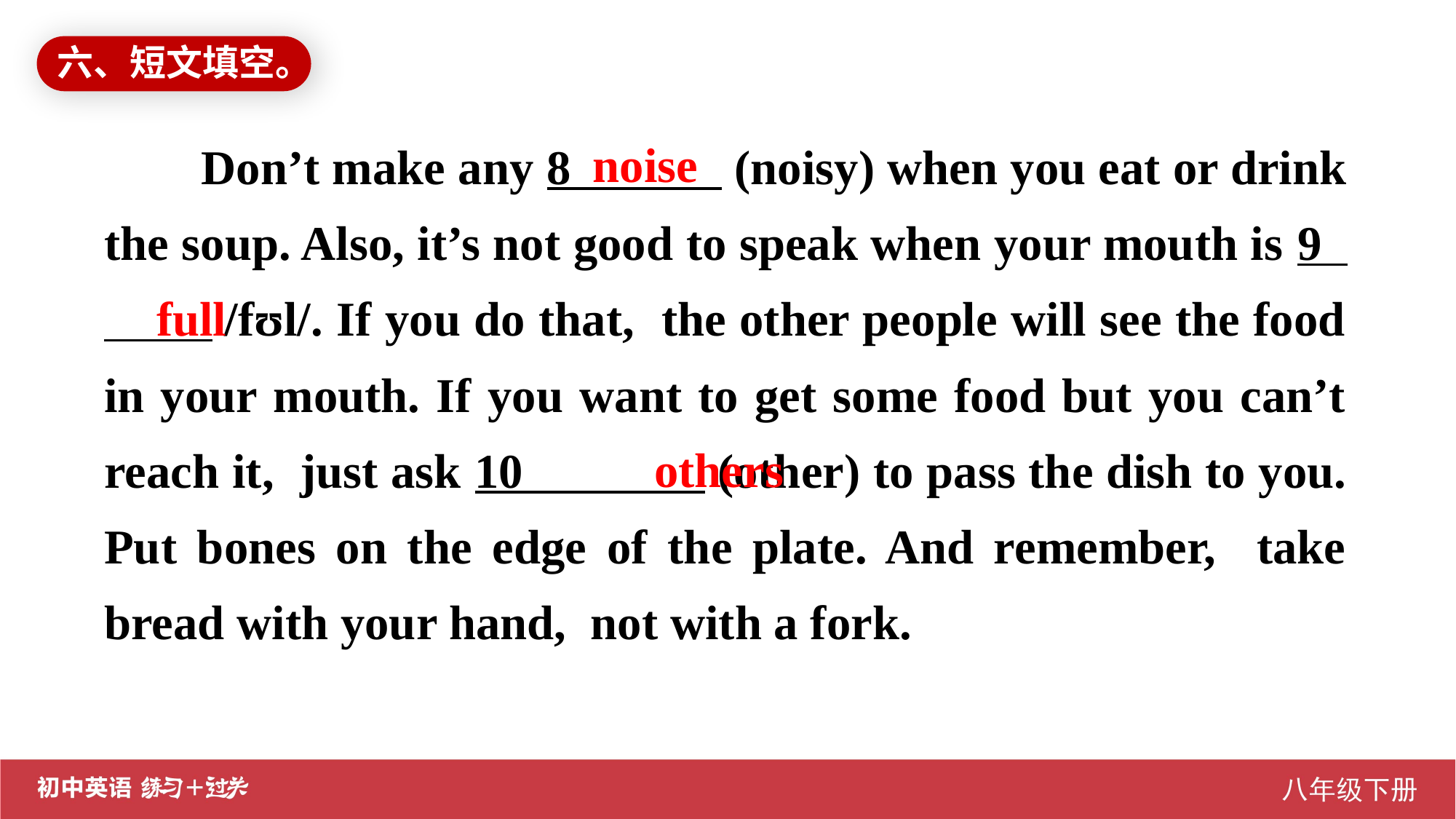

六、短文填空。

Don’t make any 8             (noisy) when you eat or drink the soup. Also, it’s not good to speak when your mouth is 9           ./fʊl/. If you do that,  the other people will see the food in your mouth. If you want to get some food but you can’t reach it,  just ask 10               (other) to pass the dish to you. Put bones on the edge of the plate. And remember,  take bread with your hand,  not with a fork.
noise
full
others